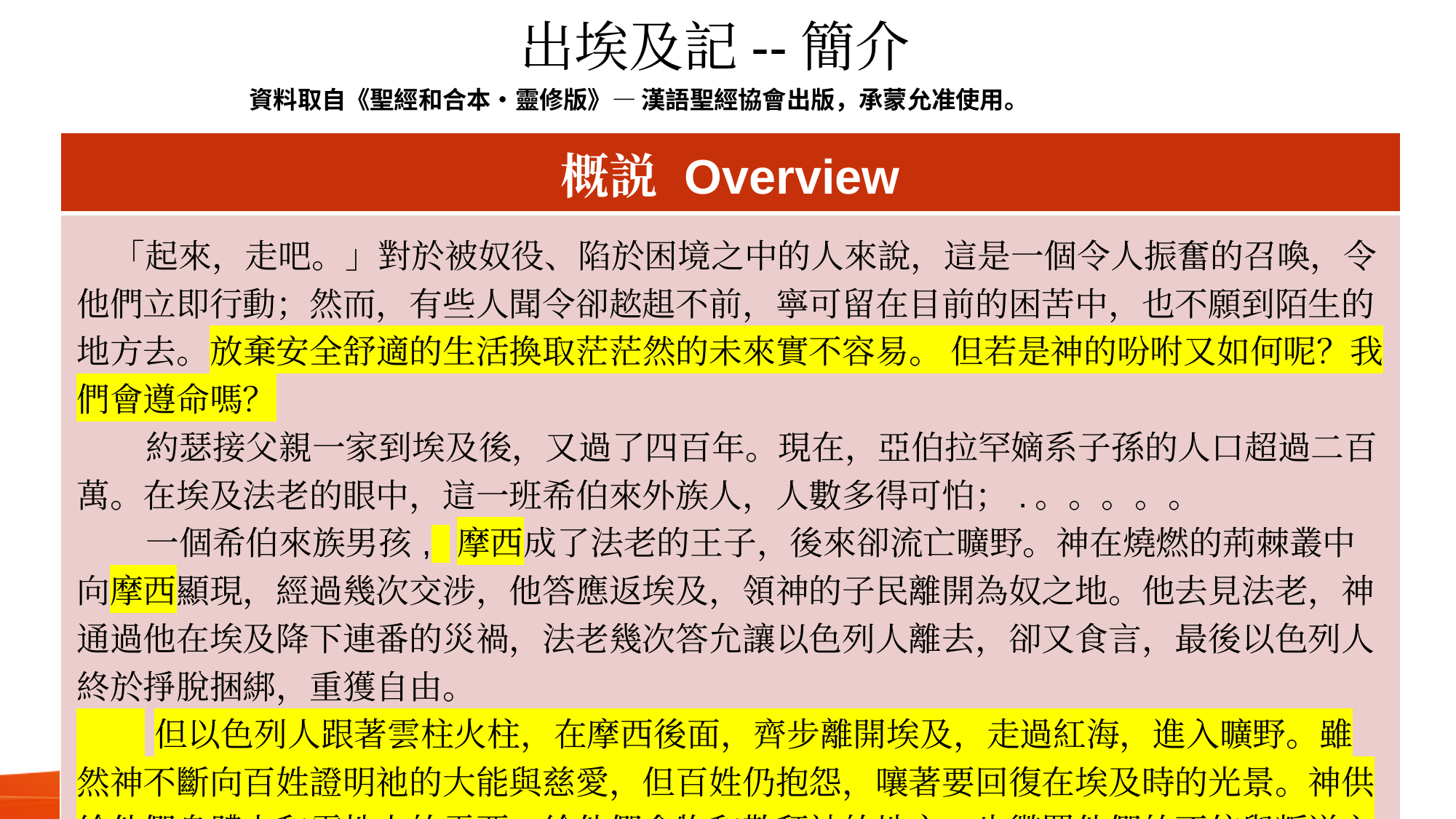

# 出埃及記--簡介
資料取自《聖經和合本・靈修版》— 漢語聖經協會出版，承蒙允准使用。
| 概説 Overview |
| --- |
| 「起來，走吧。」對於被奴役、陷於困境之中的人來說，這是一個令人振奮的召喚，令他們立即行動；然而，有些人聞令卻趑趄不前，寧可留在目前的困苦中，也不願到陌生的地方去。放棄安全舒適的生活換取茫茫然的未來實不容易。 但若是神的吩咐又如何呢？我們會遵命嗎？ 約瑟接父親一家到埃及後，又過了四百年。現在，亞伯拉罕嫡系子孫的人口超過二百萬。在埃及法老的眼中，這一班希伯來外族人，人數多得可怕；.。。。。。 一個希伯來族男孩, 摩西成了法老的王子，後來卻流亡曠野。神在燒燃的荊棘叢中向摩西顯現，經過幾次交涉，他答應返埃及，領神的子民離開為奴之地。他去見法老，神通過他在埃及降下連番的災禍，法老幾次答允讓以色列人離去，卻又食言，最後以色列人終於掙脫捆綁，重獲自由。 但以色列人跟著雲柱火柱，在摩西後面，齊步離開埃及，走過紅海，進入曠野。雖然神不斷向百姓證明祂的大能與慈愛，但百姓仍抱怨，嚷著要回復在埃及時的光景。神供給他們身體上和靈性上的需要，給他們食物和敬拜祂的地方，也懲罰他們的不信與叛逆之罪。後來祂在西奈嚴肅地與摩西會面，頒下律法誡命，作為百姓的生活準則。 |